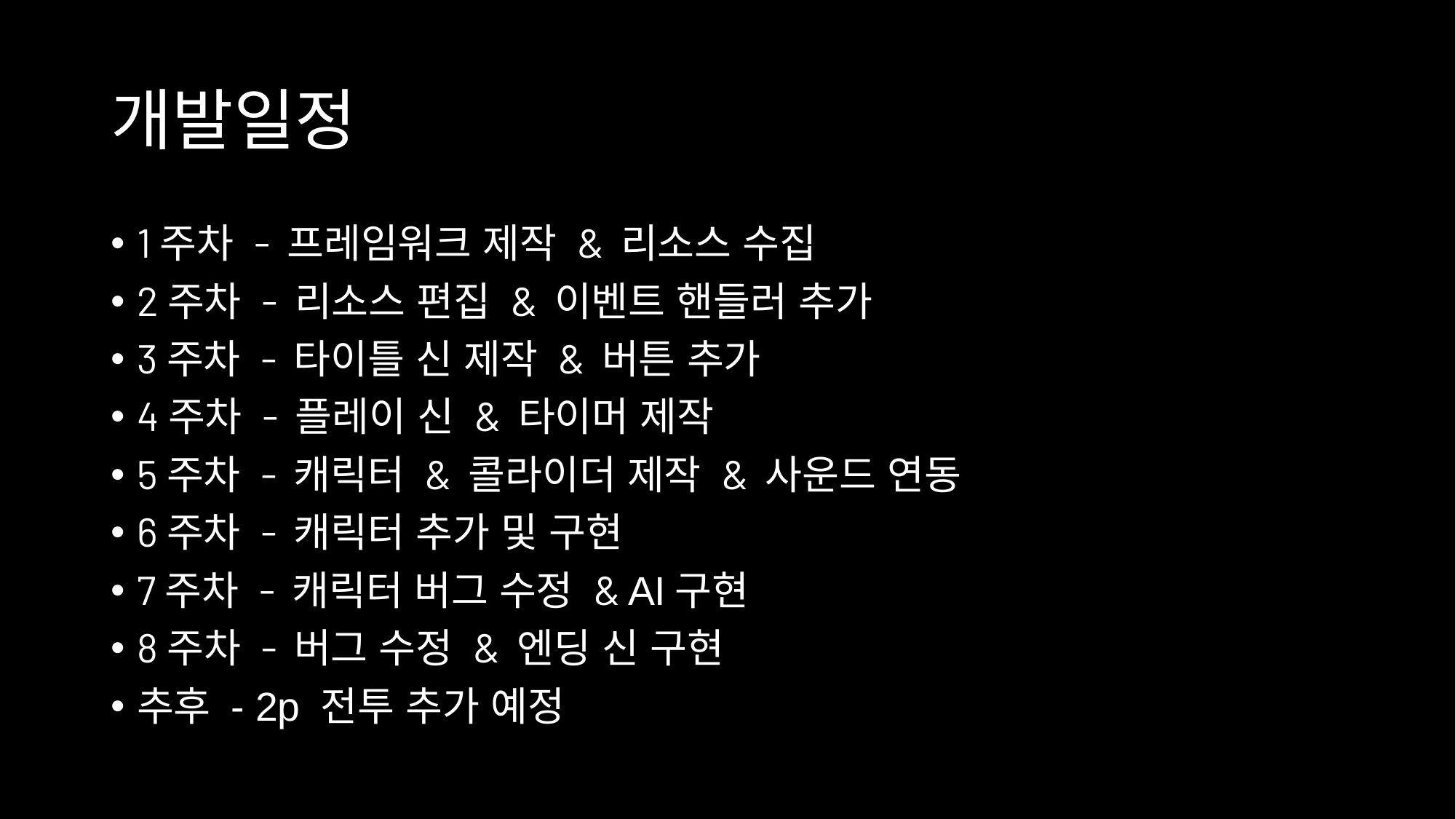

# 개발일정
1주차 - 프레임워크 제작 & 리소스 수집
2주차 - 리소스 편집 & 이벤트 핸들러 추가
3주차 - 타이틀 신 제작 & 버튼 추가
4주차 - 플레이 신 & 타이머 제작
5주차 - 캐릭터 & 콜라이더 제작 & 사운드 연동
6주차 - 캐릭터 추가 및 구현
7주차 - 캐릭터 버그 수정 & AI구현
8주차 - 버그 수정 & 엔딩 신 구현
추후 - 2p 전투 추가 예정